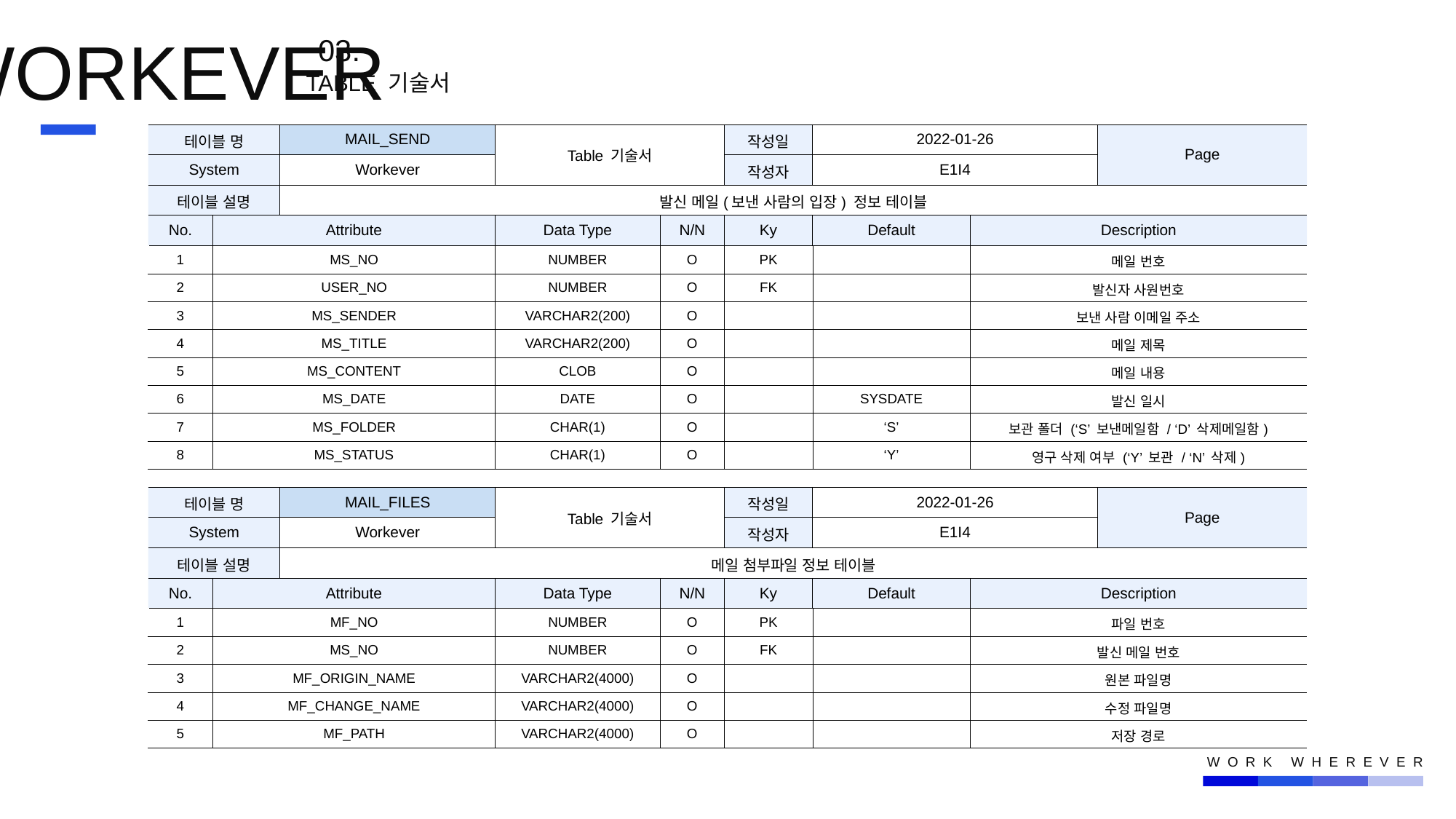

WORKEVER
03.
TABLE 기술서

| 테이블 명 |  | MAIL\_SEND | Table 기술서 |  | 작성일 | 2022-01-26 |  | Page |
| --- | --- | --- | --- | --- | --- | --- | --- | --- |
| System |  | Workever |  |  | 작성자 | E1I4 |  |  |
| 테이블 설명 |  | 발신 메일(보낸 사람의 입장) 정보 테이블 |  |  |  |  |  |  |
| No. | Attribute | Atribute | Data Type | N/N | Ky | Default | Description | Description |
| 1 | MS\_NO | 정의1 | NUMBER | O | PK |  | 메일 번호 | OOO |
| 2 | USER\_NO |  | NUMBER | O | FK |  | 발신자 사원번호 |  |
| 3 | MS\_SENDER |  | VARCHAR2(200) | O |  |  | 보낸 사람 이메일 주소 |  |
| 4 | MS\_TITLE |  | VARCHAR2(200) | O |  |  | 메일 제목 |  |
| 5 | MS\_CONTENT |  | CLOB | O |  |  | 메일 내용 |  |
| 6 | MS\_DATE |  | DATE | O |  | SYSDATE | 발신 일시 |  |
| 7 | MS\_FOLDER |  | CHAR(1) | O |  | ‘S’ | 보관 폴더 (‘S’ 보낸메일함 / ‘D’ 삭제메일함) |  |
| 8 | MS\_STATUS |  | CHAR(1) | O |  | ‘Y’ | 영구 삭제 여부 (‘Y’ 보관 / ‘N’ 삭제) |  |
| 테이블 명 |  | MAIL\_FILES | Table 기술서 |  | 작성일 | 2022-01-26 |  | Page |
| --- | --- | --- | --- | --- | --- | --- | --- | --- |
| System |  | Workever |  |  | 작성자 | E1I4 |  |  |
| 테이블 설명 |  | 메일 첨부파일 정보 테이블 |  |  |  |  |  |  |
| No. | Attribute | Atribute | Data Type | N/N | Ky | Default | Description | Description |
| 1 | MF\_NO | 정의1 | NUMBER | O | PK |  | 파일 번호 | OOO |
| 2 | MS\_NO |  | NUMBER | O | FK |  | 발신 메일 번호 |  |
| 3 | MF\_ORIGIN\_NAME |  | VARCHAR2(4000) | O |  |  | 원본 파일명 |  |
| 4 | MF\_CHANGE\_NAME |  | VARCHAR2(4000) | O |  |  | 수정 파일명 |  |
| 5 | MF\_PATH |  | VARCHAR2(4000) | O |  |  | 저장 경로 |  |
WORK WHEREVER